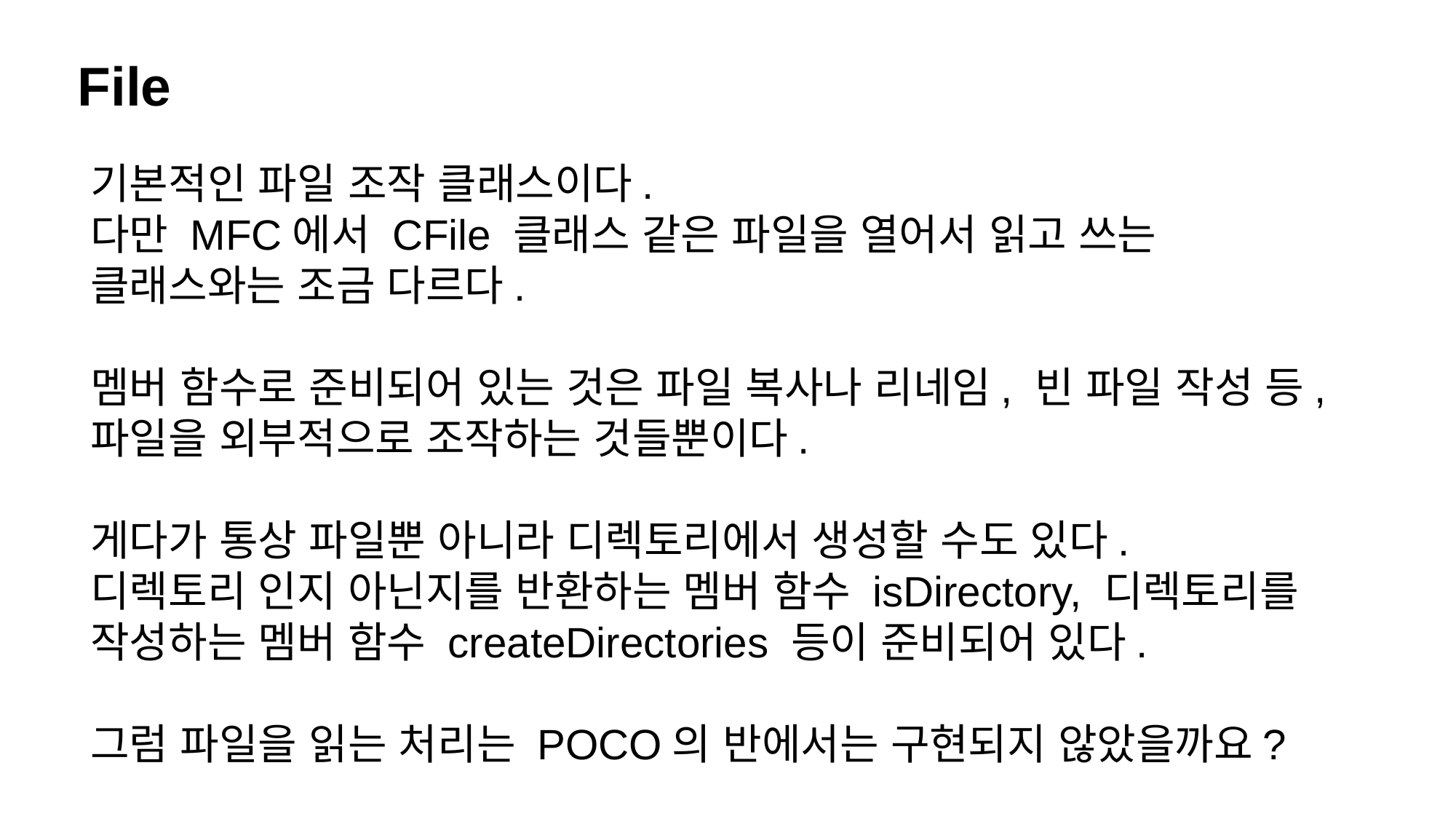

File
기본적인 파일 조작 클래스이다.
다만 MFC에서 CFile 클래스 같은 파일을 열어서 읽고 쓰는 클래스와는 조금 다르다.
멤버 함수로 준비되어 있는 것은 파일 복사나 리네임, 빈 파일 작성 등, 파일을 외부적으로 조작하는 것들뿐이다.
게다가 통상 파일뿐 아니라 디렉토리에서 생성할 수도 있다.
디렉토리 인지 아닌지를 반환하는 멤버 함수 isDirectory, 디렉토리를 작성하는 멤버 함수 createDirectories 등이 준비되어 있다.

그럼 파일을 읽는 처리는 POCO의 반에서는 구현되지 않았을까요?

사실은 파일 읽고 쓰기에 관해서는 POCO에서는 스트림으로 처리하도록 되어 있습니다. 스트림을 조작하는 클래스는 꽤 풍부하게 준비되어 있어서, 그건 다시 나중에 해설하기로 합시다. Poco(File클래스의 샘플 코드를 이하에 제시합니다